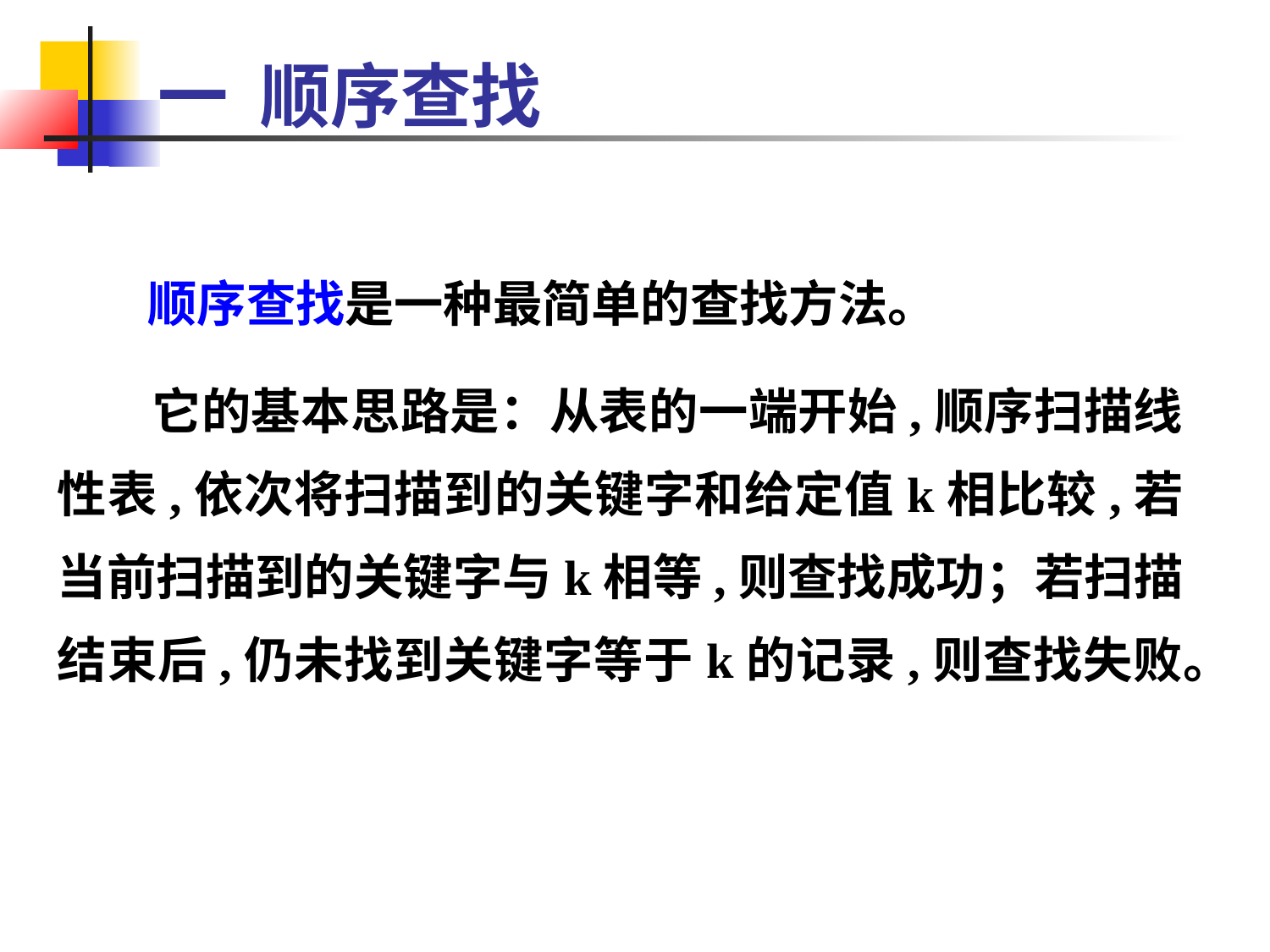

# 一  顺序查找
       顺序查找是一种最简单的查找方法。
       它的基本思路是：从表的一端开始,顺序扫描线性表,依次将扫描到的关键字和给定值k相比较,若当前扫描到的关键字与k相等,则查找成功；若扫描结束后,仍未找到关键字等于k的记录,则查找失败。